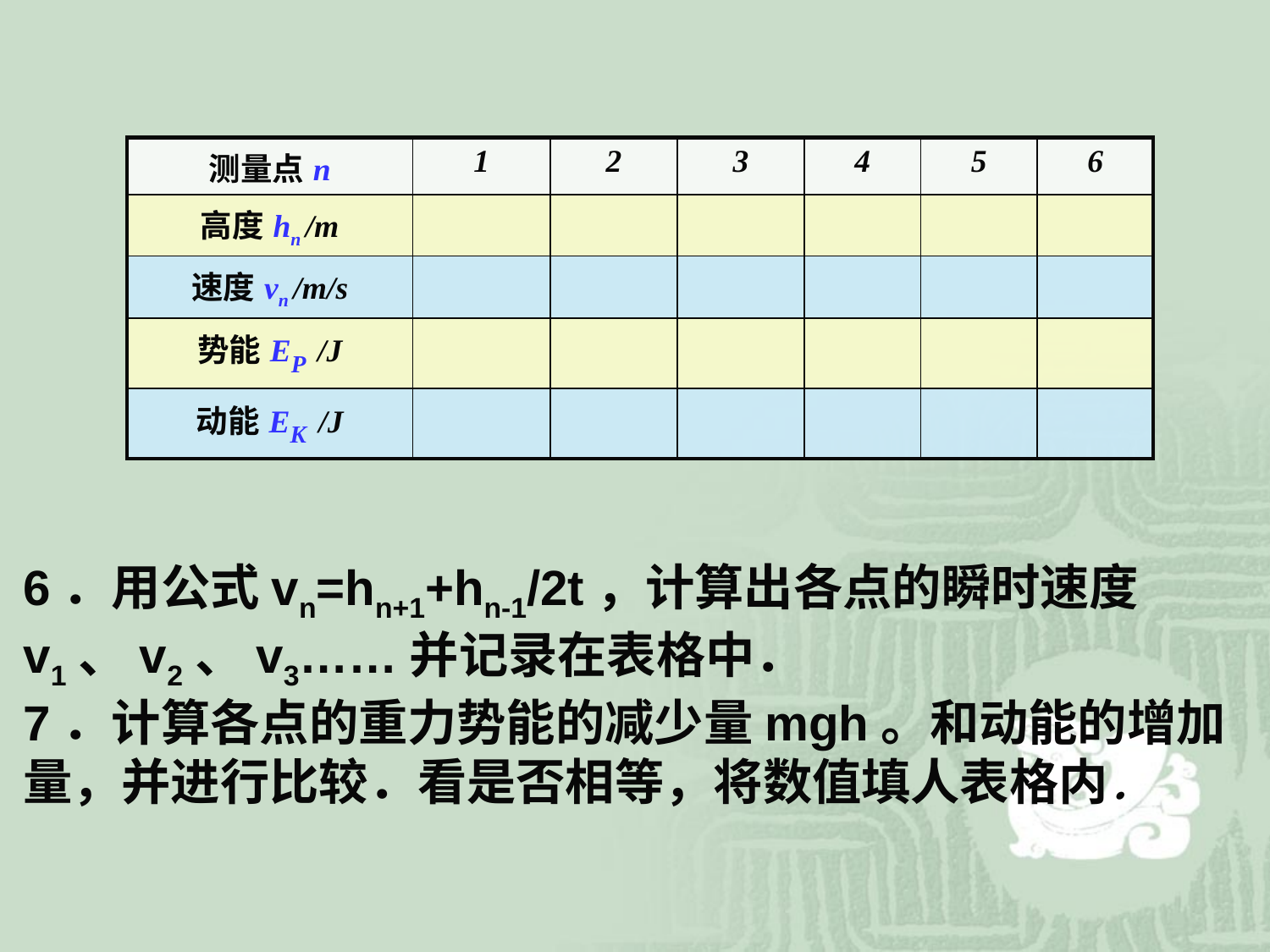

| 测量点n | 1 | 2 | 3 | 4 | 5 | 6 |
| --- | --- | --- | --- | --- | --- | --- |
| 高度hn /m |  |  |  |  |  |  |
| 速度vn /m/s |  |  |  |  |  |  |
| 势能EP /J |  |  |  |  |  |  |
| 动能EK /J |  |  |  |  |  |  |
6．用公式vn=hn+1+hn-1/2t，计算出各点的瞬时速度v1、v2、v3……并记录在表格中．
7．计算各点的重力势能的减少量mgh。和动能的增加量，并进行比较．看是否相等，将数值填人表格内．